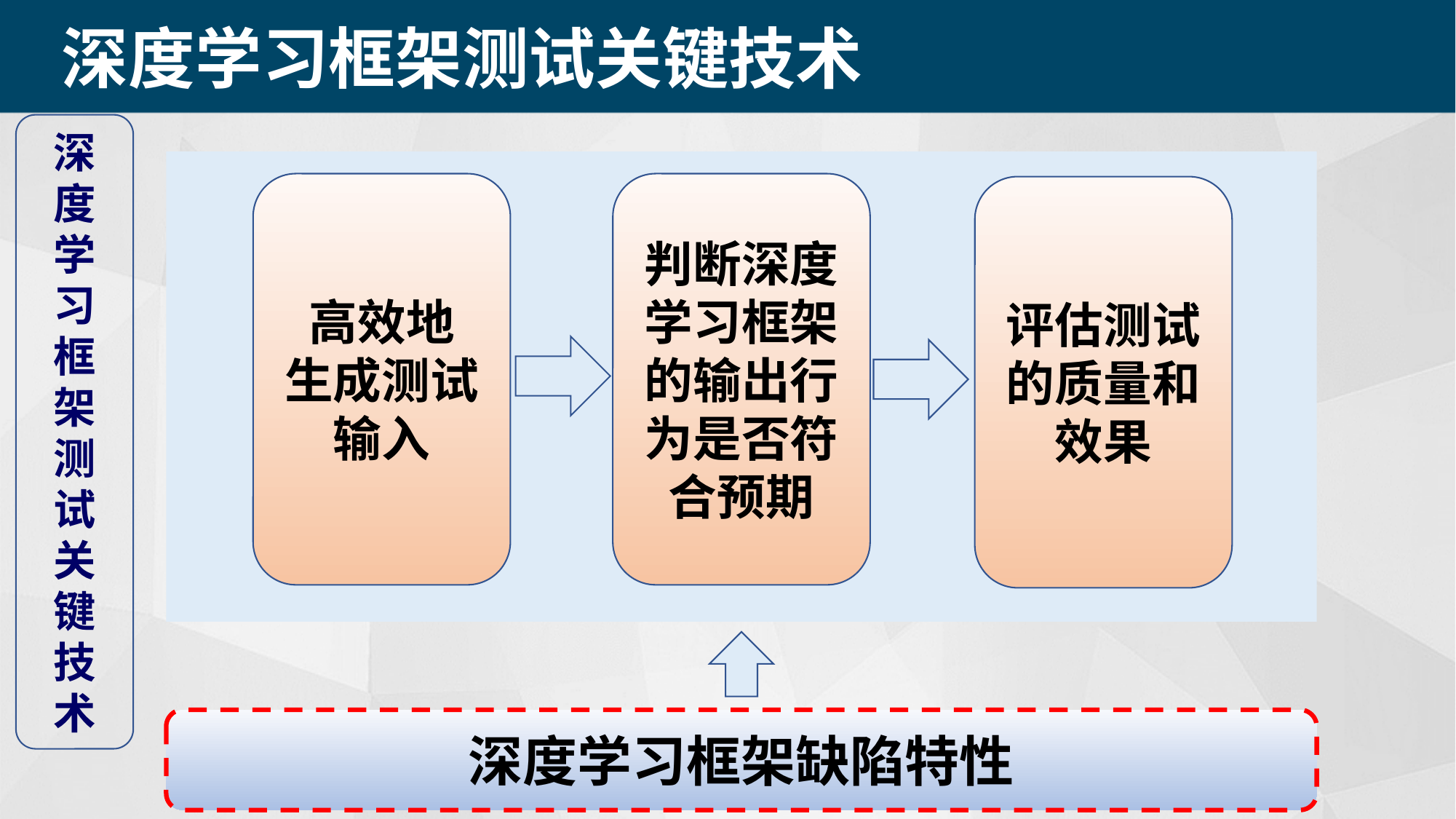

深度学习框架测试关键技术
深度学习框架测试关键技术

高效地
生成测试输入
判断深度学习框架的输出行为是否符合预期
评估测试的质量和效果

深度学习框架缺陷特性